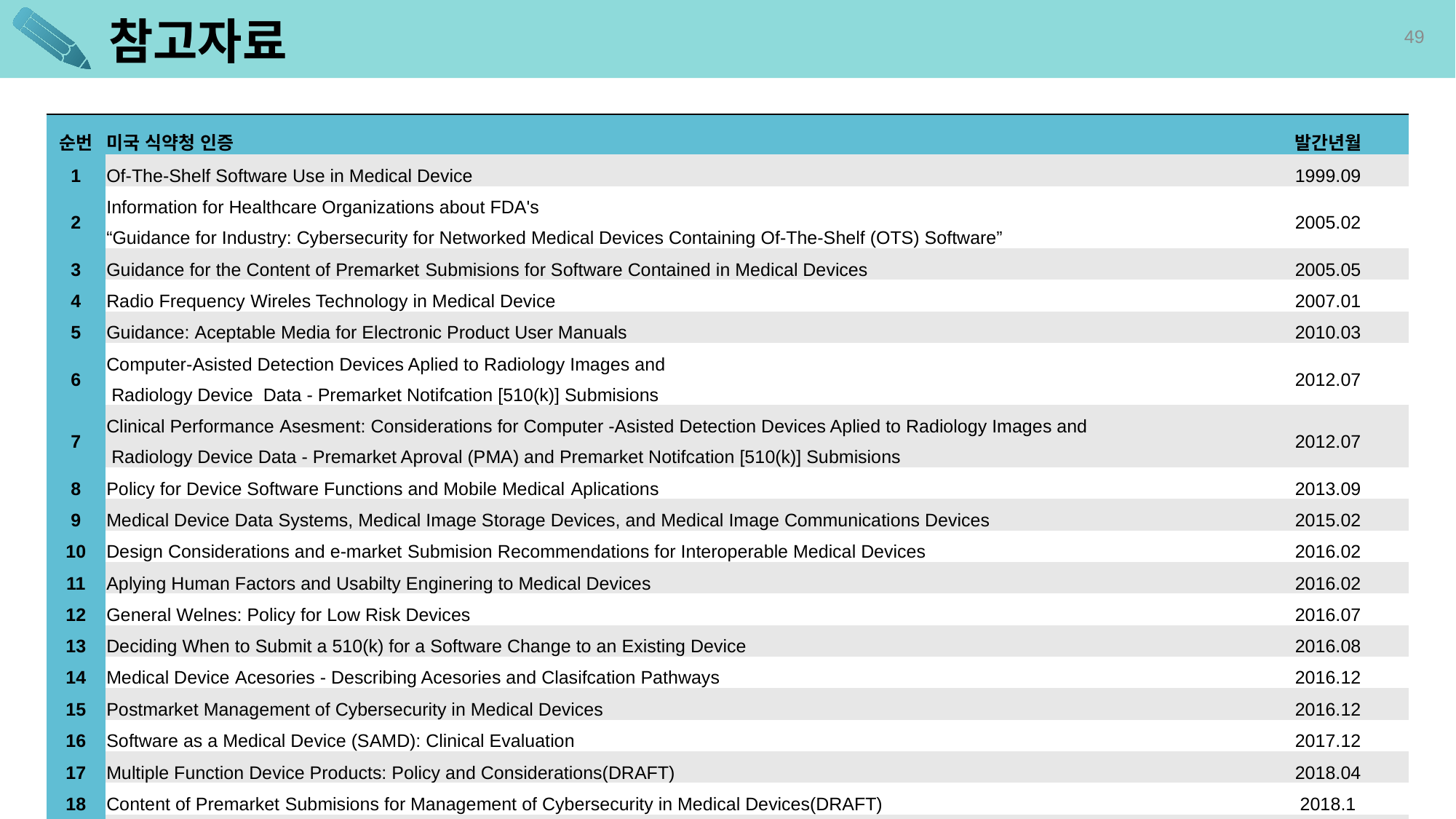

# 참고자료
| 순번 | 미국 식약청 인증 | 발간년월 |
| --- | --- | --- |
| 1 | Of-The-Shelf Software Use in Medical Device | 1999.09 |
| 2 | Information for Healthcare Organizations about FDA's “Guidance for Industry: Cybersecurity for Networked Medical Devices Containing Of-The-Shelf (OTS) Software” | 2005.02 |
| 3 | Guidance for the Content of Premarket Submisions for Software Contained in Medical Devices | 2005.05 |
| 4 | Radio Frequency Wireles Technology in Medical Device | 2007.01 |
| 5 | Guidance: Aceptable Media for Electronic Product User Manuals | 2010.03 |
| 6 | Computer-Asisted Detection Devices Aplied to Radiology Images and Radiology Device Data - Premarket Notifcation [510(k)] Submisions | 2012.07 |
| 7 | Clinical Performance Asesment: Considerations for Computer -Asisted Detection Devices Aplied to Radiology Images and Radiology Device Data - Premarket Aproval (PMA) and Premarket Notifcation [510(k)] Submisions | 2012.07 |
| 8 | Policy for Device Software Functions and Mobile Medical Aplications | 2013.09 |
| 9 | Medical Device Data Systems, Medical Image Storage Devices, and Medical Image Communications Devices | 2015.02 |
| 10 | Design Considerations and e-market Submision Recommendations for Interoperable Medical Devices | 2016.02 |
| 11 | Aplying Human Factors and Usabilty Enginering to Medical Devices | 2016.02 |
| 12 | General Welnes: Policy for Low Risk Devices | 2016.07 |
| 13 | Deciding When to Submit a 510(k) for a Software Change to an Existing Device | 2016.08 |
| 14 | Medical Device Acesories - Describing Acesories and Clasifcation Pathways | 2016.12 |
| 15 | Postmarket Management of Cybersecurity in Medical Devices | 2016.12 |
| 16 | Software as a Medical Device (SAMD): Clinical Evaluation | 2017.12 |
| 17 | Multiple Function Device Products: Policy and Considerations(DRAFT) | 2018.04 |
| 18 | Content of Premarket Submisions for Management of Cybersecurity in Medical Devices(DRAFT) | 2018.1 |
| 19 | Clinical Decision Suport Software(DRAFT) | 2019.09 |
| 20 | Changes to Existing Medical Software Policies Resulting from Section 3060 of the 21st Century Cures Act | 2019.09 |